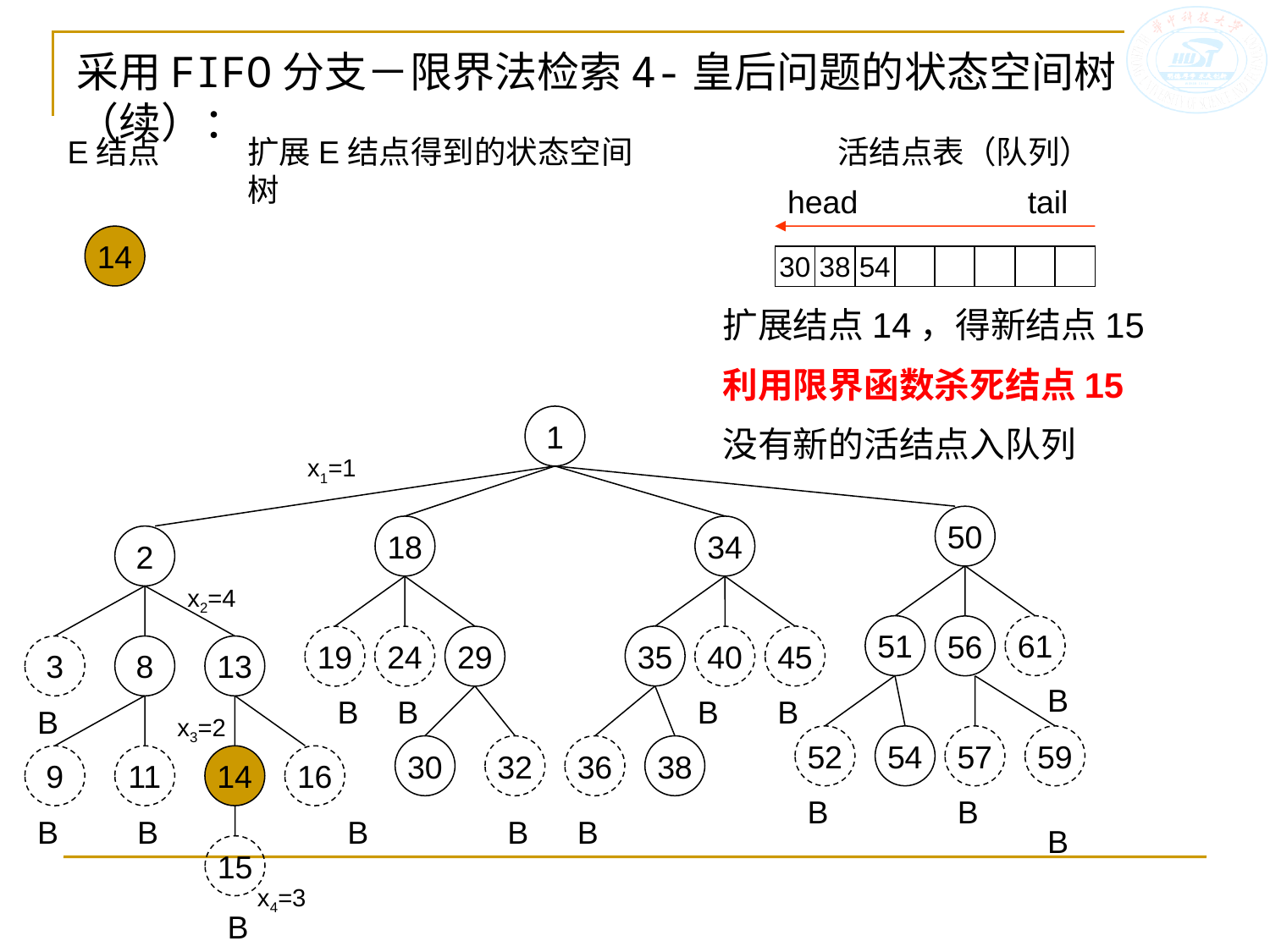

# 采用FIFO分支－限界法检索4-皇后问题的状态空间树（续）：
E结点
扩展E结点得到的状态空间树
活结点表（队列）
head
tail
14

30
38
54

扩展结点14，得新结点15
利用限界函数杀死结点15
没有新的活结点入队列
1
x1=1

50
18
34
2

x2=4

51
61
56
35
45
19
24
29
40
3
8
13
B

B

B
B
B

B

x3=2
52
54
57
59
30
32
36
38
9
11
14
16
B
B
B
B

B
B
B
B
15
x4=3
B